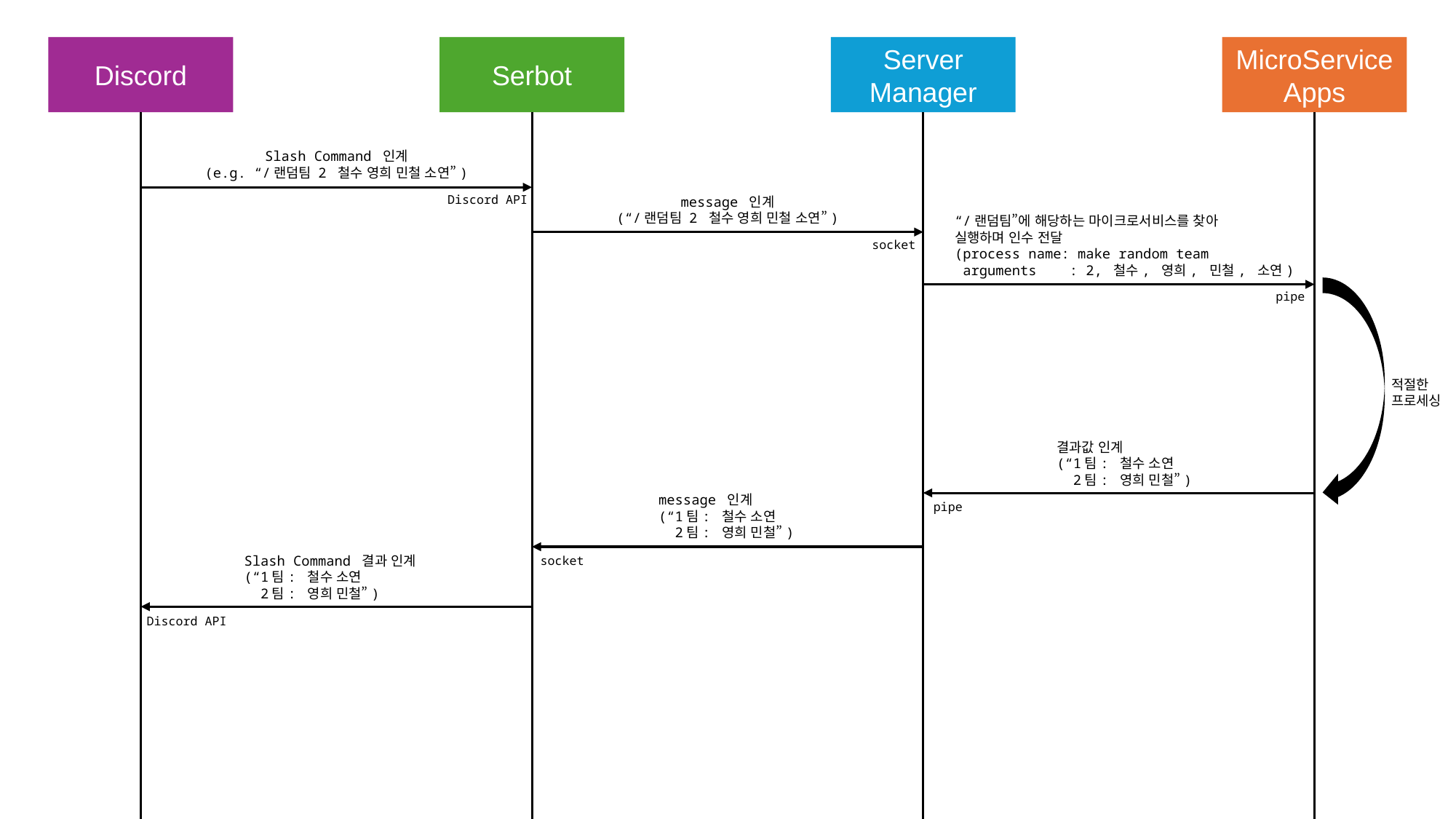

Discord
Serbot
Server Manager
MicroService Apps
Slash Command 인계
(e.g. “/랜덤팀 2 철수 영희 민철 소연”)
Discord API
message 인계
(“/랜덤팀 2 철수 영희 민철 소연”)
“/랜덤팀”에 해당하는 마이크로서비스를 찾아
실행하며 인수 전달
(process name: make random team
 arguments    : 2, 철수, 영희, 민철, 소연)
socket

pipe
적절한
프로세싱
결과값 인계
(“1팀: 철수 소연
  2팀: 영희 민철”)
message 인계
(“1팀: 철수 소연
  2팀: 영희 민철”)
pipe
Slash Command 결과 인계
(“1팀: 철수 소연
  2팀: 영희 민철”)
socket
Discord API